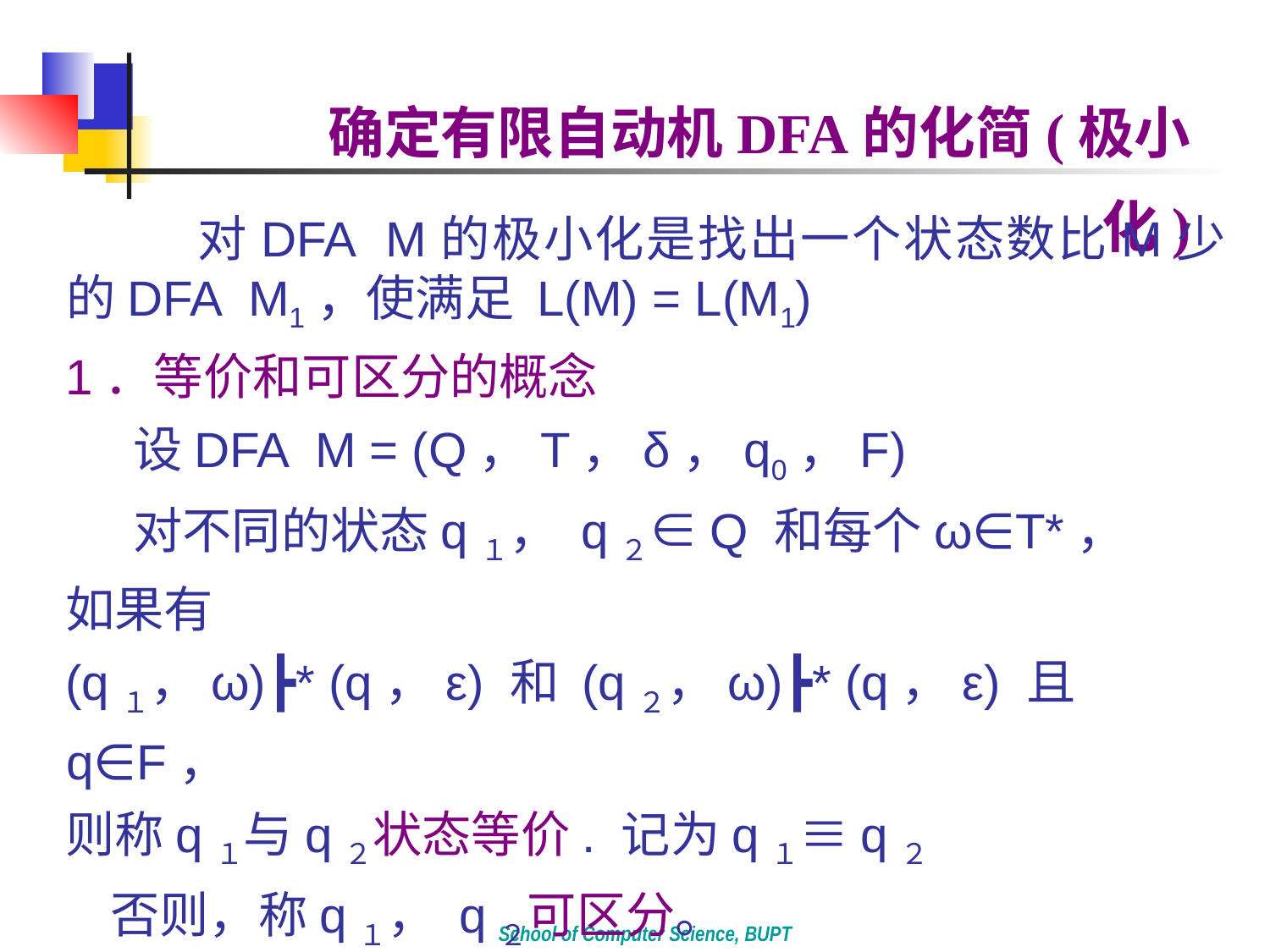

确定有限自动机DFA的化简(极小化)
		对DFA  M的极小化是找出一个状态数比M少的DFA  M1，使满足 L(M) = L(M1)
1．等价和可区分的概念
	     设DFA  M = (Q，T，δ，q0，F)
	     对不同的状态q１， q２∈Q 和每个ω∈T*，
如果有
(q１，ω)┣* (q，ε) 和 (q２，ω)┣* (q，ε) 且q∈F，
则称q１与q２状态等价. 记为q１≡q２
   否则，称q１， q２可区分。

School of Computer Science, BUPT
2